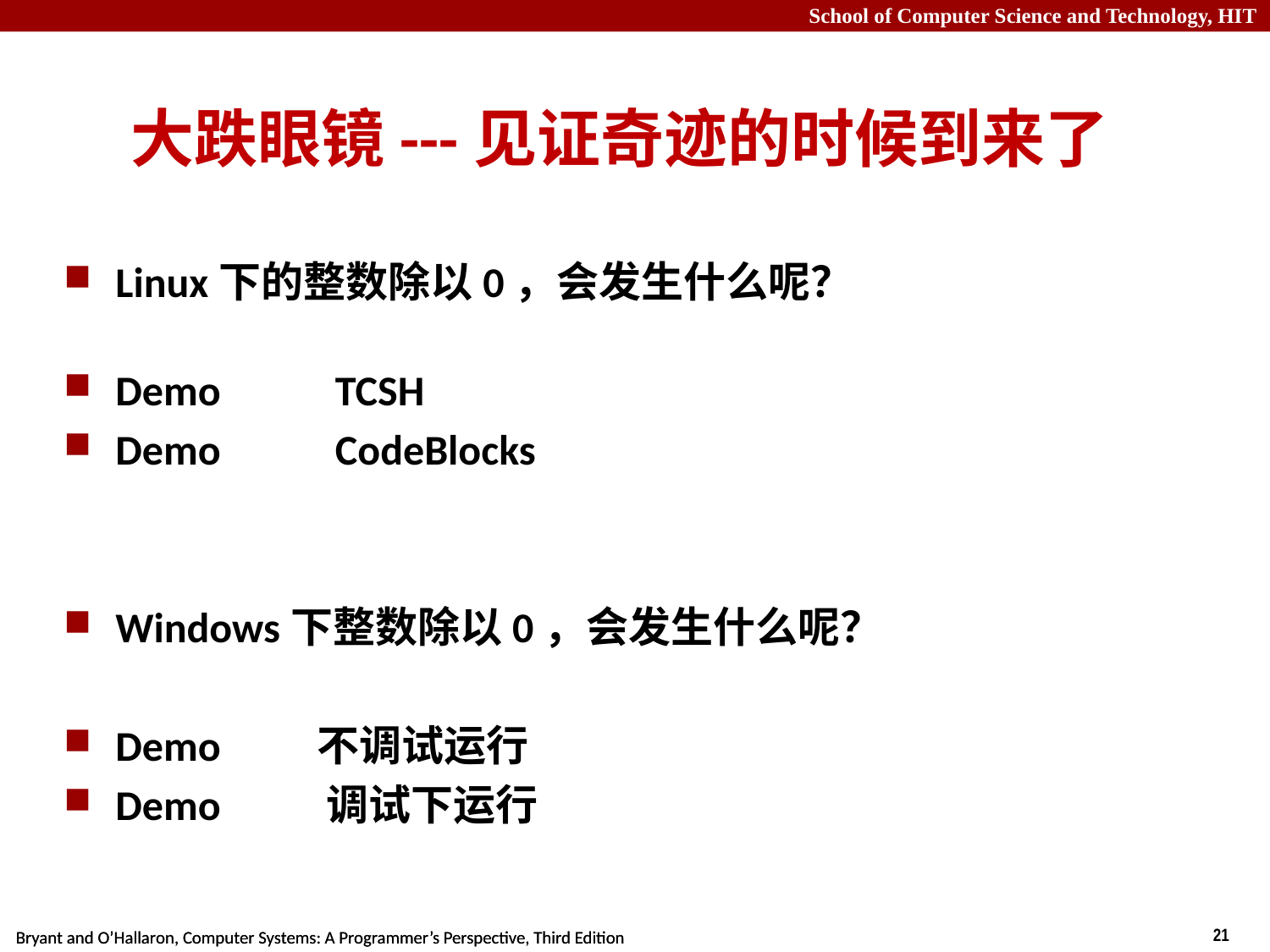

# 大跌眼镜---见证奇迹的时候到来了

Linux下的整数除以0，会发生什么呢？

Demo            TCSH
Demo            CodeBlocks

Windows下整数除以0，会发生什么呢？

Demo         不调试运行
Demo          调试下运行